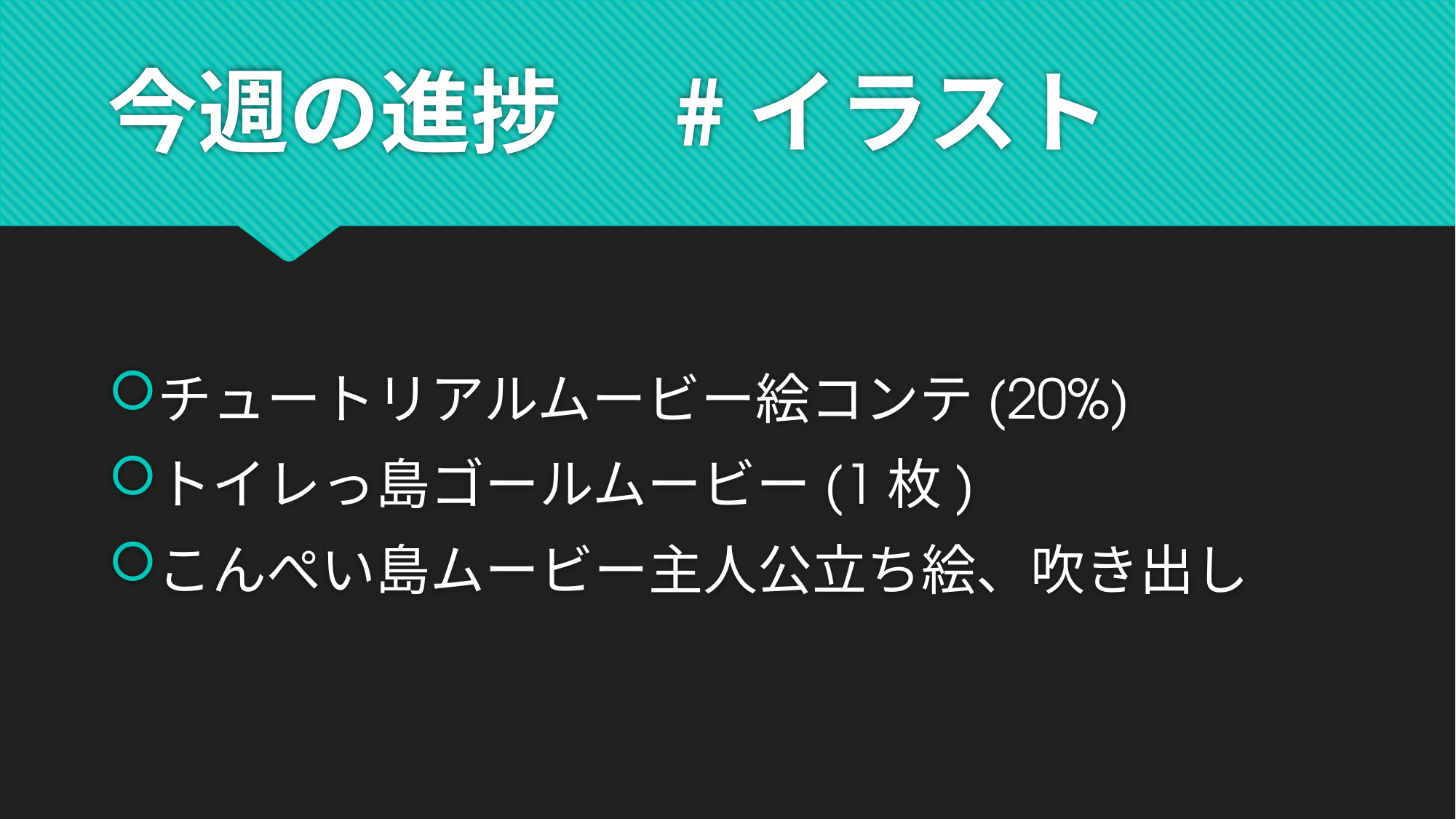

# 今週の進捗　#イラスト
チュートリアルムービー絵コンテ(20%)
トイレっ島ゴールムービー(1枚)
こんぺい島ムービー主人公立ち絵、吹き出し